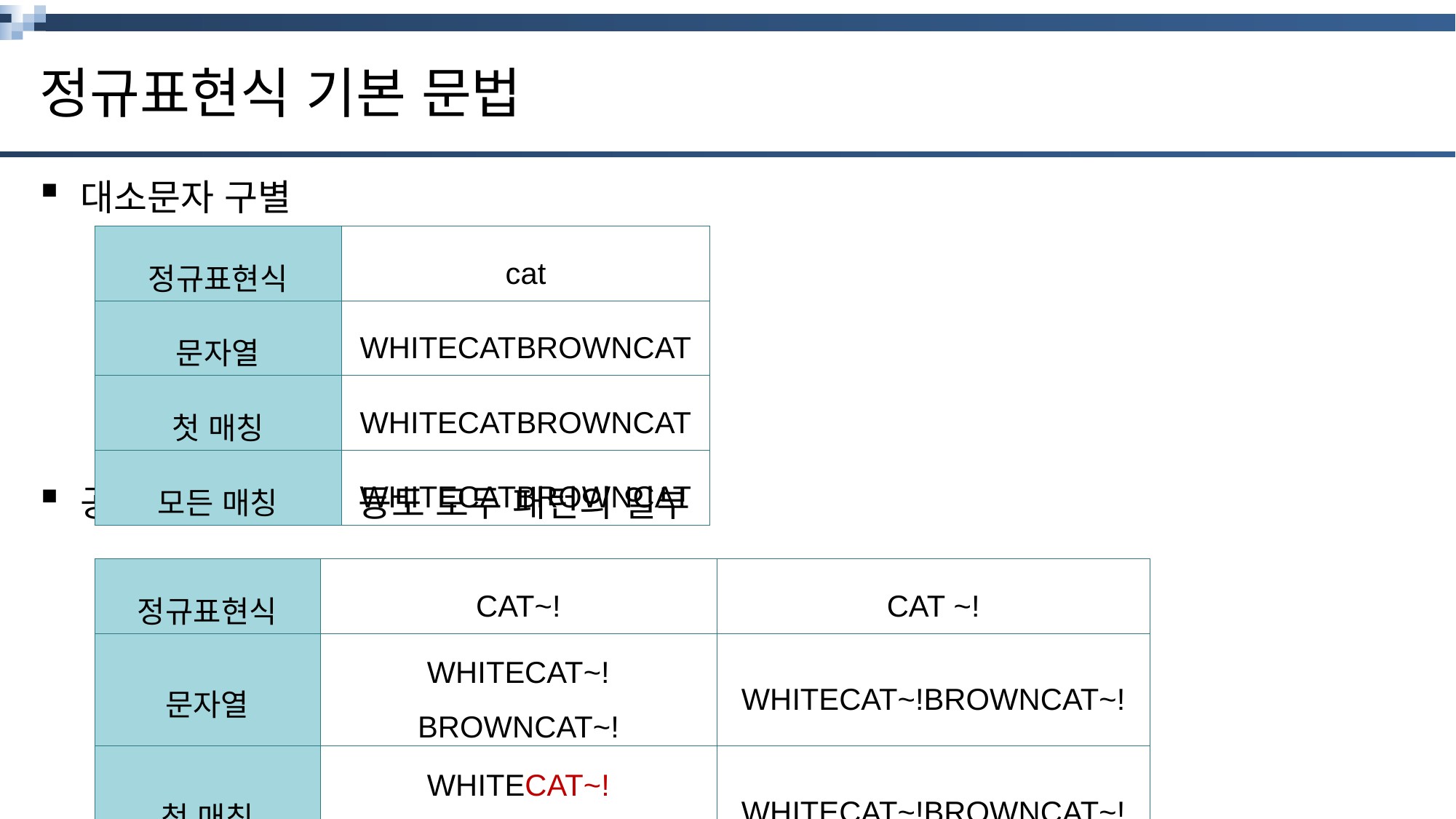

# 정규표현식 기본 문법
대소문자 구별

공백, Enter, Tab 등도 모두 패턴의 일부
| 정규표현식 | cat |
| --- | --- |
| 문자열 | WHITECATBROWNCAT |
| 첫 매칭 | WHITECATBROWNCAT |
| 모든 매칭 | WHITECATBROWNCAT |
| 정규표현식 | CAT~! | CAT ~! |
| --- | --- | --- |
| 문자열 | WHITECAT~!BROWNCAT~! | WHITECAT~!BROWNCAT~! |
| 첫 매칭 | WHITECAT~!BROWNCAT~! | WHITECAT~!BROWNCAT~! |
| 모든 매칭 | WHITECAT~!BROWNCAT~! | WHITECAT~!BROWNCAT~! |